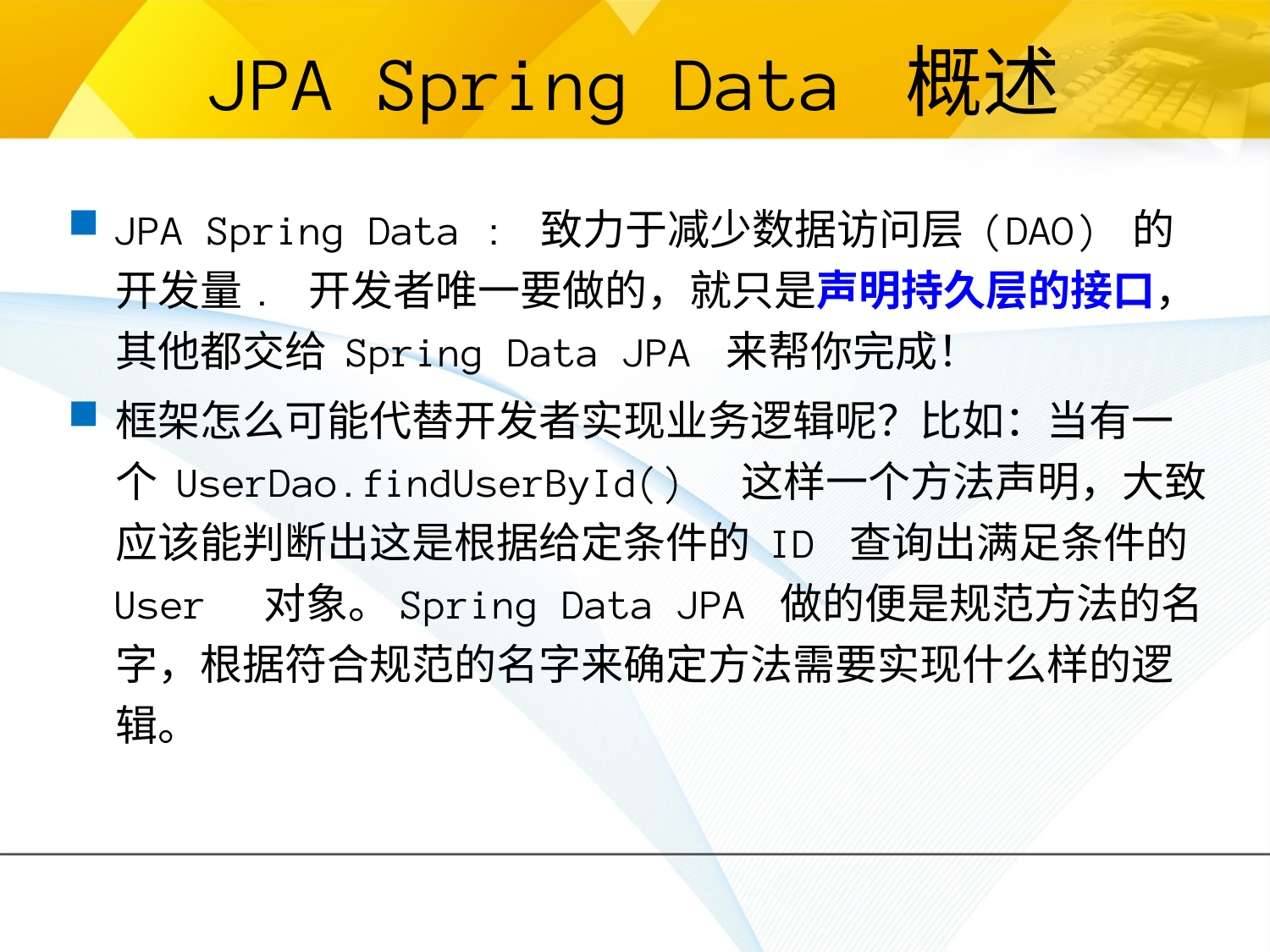

# JPA Spring Data 概述
JPA Spring Data : 致力于减少数据访问层 (DAO) 的开发量. 开发者唯一要做的，就只是声明持久层的接口，其他都交给 Spring Data JPA 来帮你完成！
框架怎么可能代替开发者实现业务逻辑呢？比如：当有一个 UserDao.findUserById()  这样一个方法声明，大致应该能判断出这是根据给定条件的 ID 查询出满足条件的 User  对象。Spring Data JPA 做的便是规范方法的名字，根据符合规范的名字来确定方法需要实现什么样的逻辑。